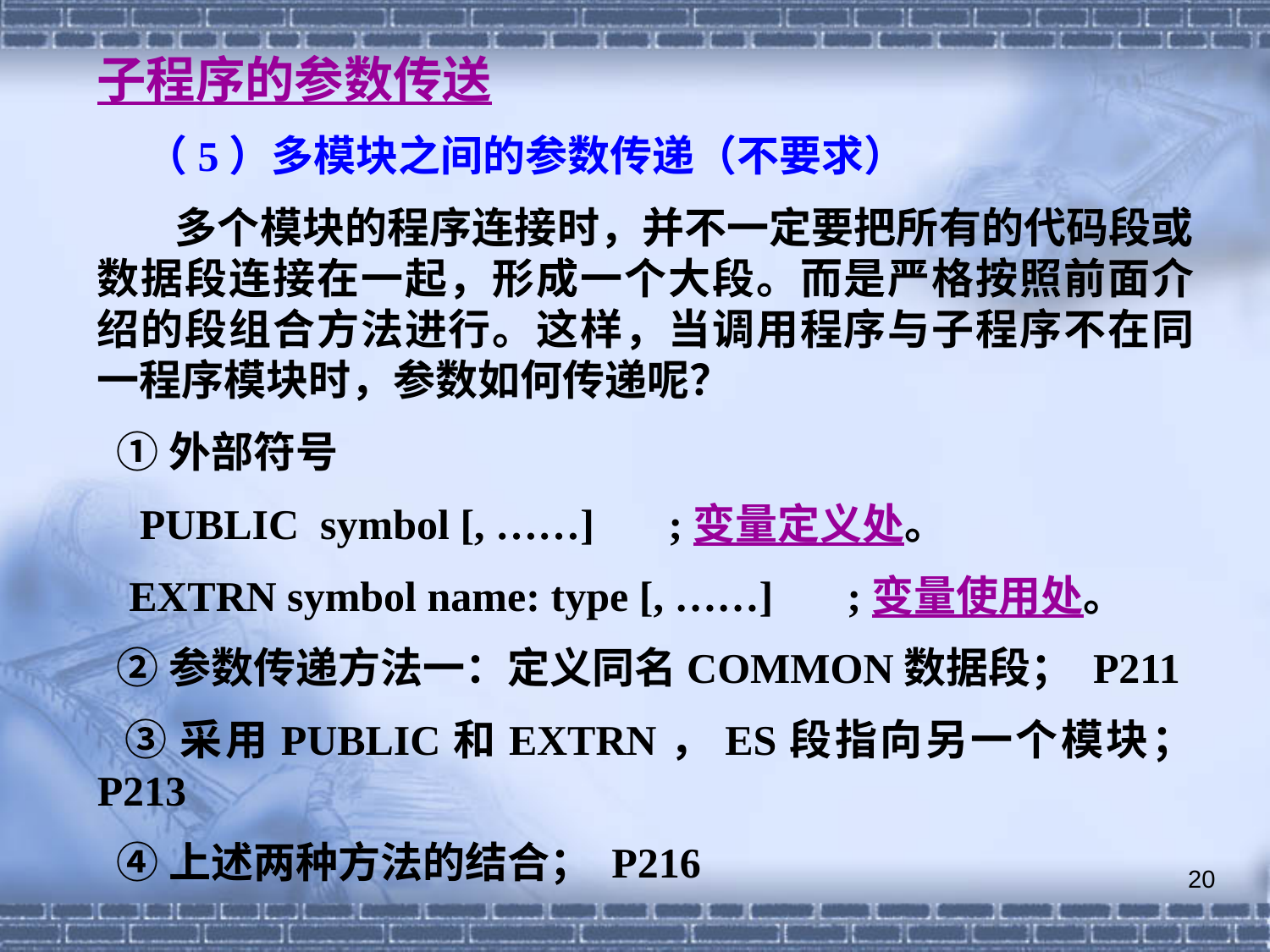

子程序的参数传送
    （5）多模块之间的参数传递（不要求）
       多个模块的程序连接时，并不一定要把所有的代码段或数据段连接在一起，形成一个大段。而是严格按照前面介绍的段组合方法进行。这样，当调用程序与子程序不在同一程序模块时，参数如何传递呢？
  ①外部符号
    PUBLIC  symbol [, ……]       ;变量定义处。
   EXTRN symbol name: type [, ……]       ;变量使用处。
  ②参数传递方法一：定义同名COMMON数据段； P211
  ③采用PUBLIC和EXTRN，ES段指向另一个模块； P213
  ④上述两种方法的结合； P216
20